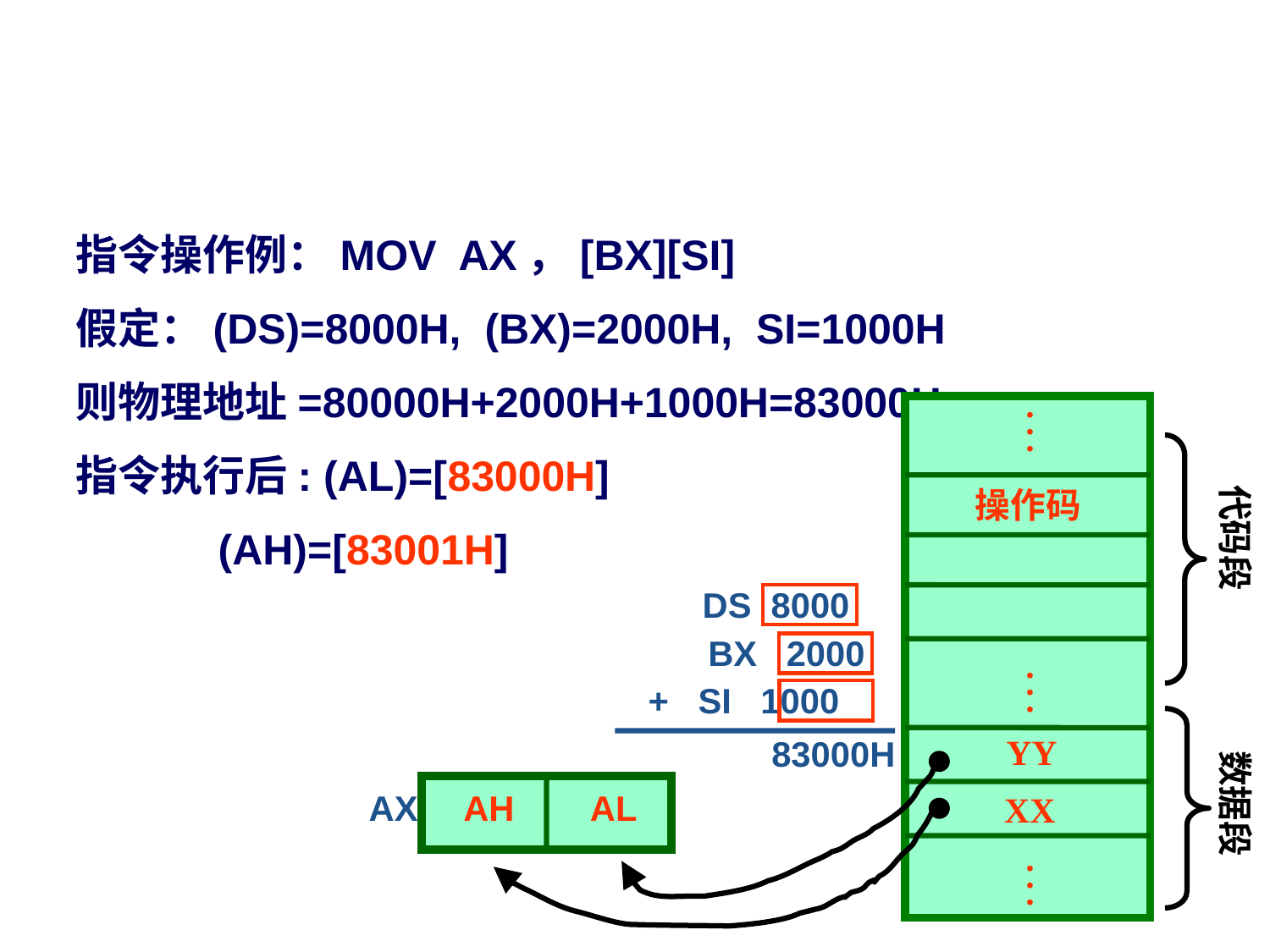

#
指令操作例：MOV  AX，[BX][SI]
假定：(DS)=8000H,  (BX)=2000H,  SI=1000H
则物理地址=80000H+2000H+1000H=83000H
指令执行后: (AL)=[83000H]
            (AH)=[83001H]

.
.
.

操作码
代码段

DS  8000

BX   2000

.
.
.
  +   SI   1000

YY

83000H

数据段

AX
AH
AL
XX

.
.
.